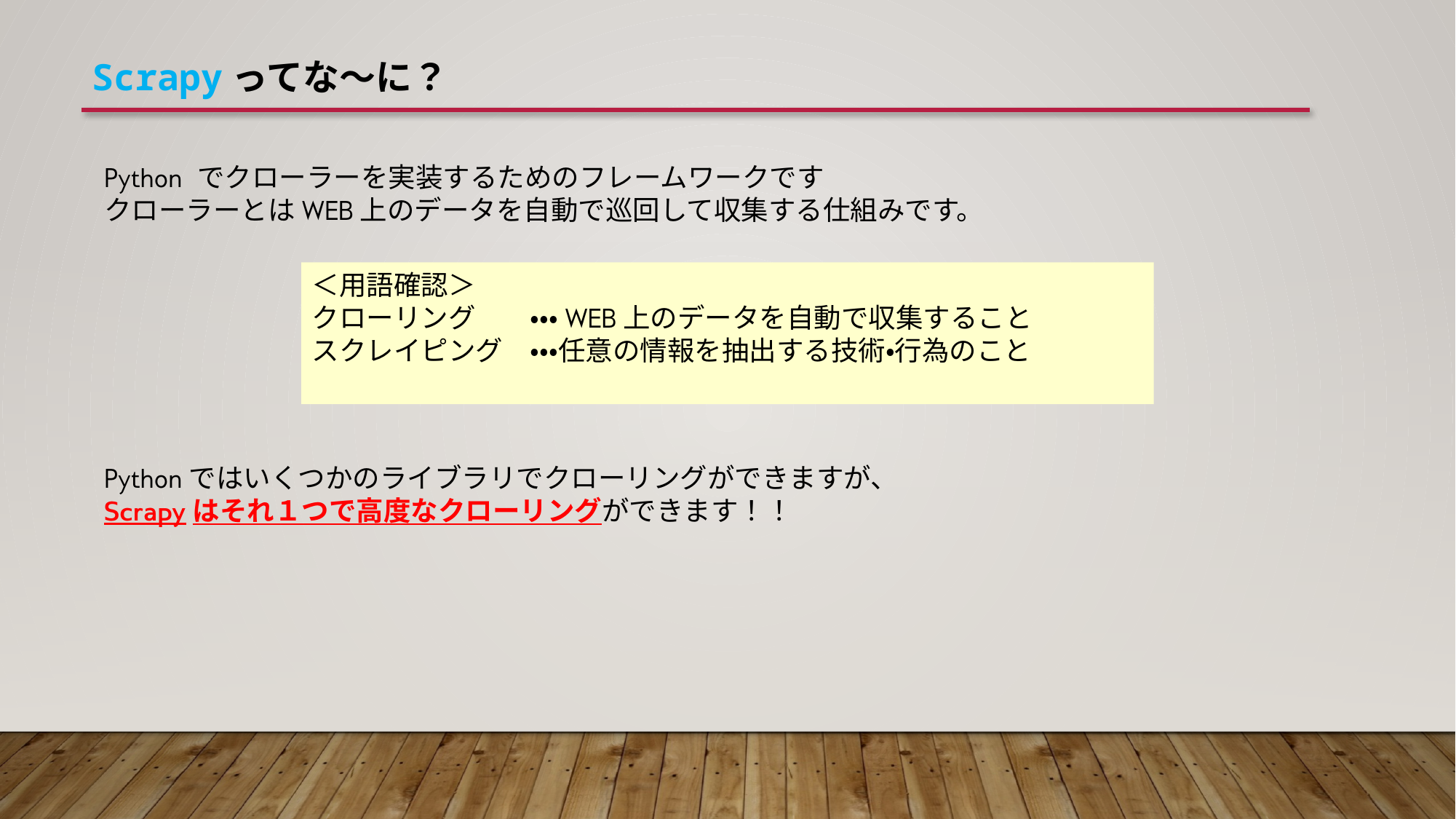

Scrapyってな～に？
Python でクローラーを実装するためのフレームワークです
クローラーとはWEB上のデータを自動で巡回して収集する仕組みです。
＜用語確認＞
クローリング　　・・・WEB上のデータを自動で収集すること
スクレイピング　・・・任意の情報を抽出する技術・行為のこと

Pythonではいくつかのライブラリでクローリングができますが、
Scrapyはそれ１つで高度なクローリングができます！！